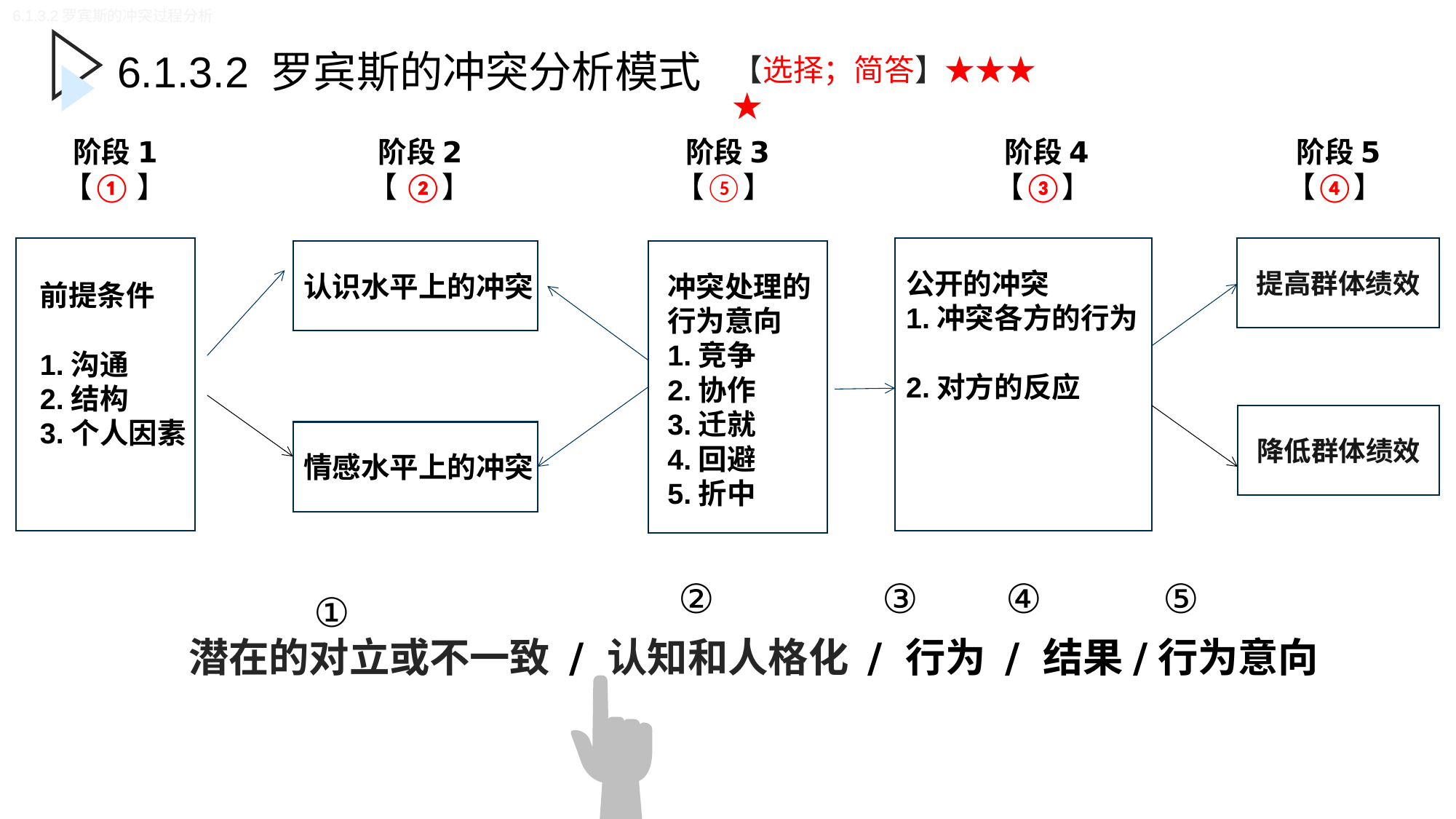

6.1.3.2罗宾斯的冲突过程分析

6.1.3.2 罗宾斯的冲突分析模式
【选择；简答】★★★★
阶段1
【① 】

前提条件

1.沟通
2.结构
3.个人因素

公开的冲突
1.冲突各方的行为

2.对方的反应

提高群体绩效

认识水平上的冲突

情感水平上的冲突

冲突处理的行为意向
1.竞争
2.协作
3.迁就
4.回避
5.折中
降低群体绩效
阶段2
【 ②】
阶段3
【⑤】
阶段4
【③】
阶段5
【④】
②
③
④
⑤
①
潜在的对立或不一致 / 认知和人格化 / 行为 / 结果/行为意向